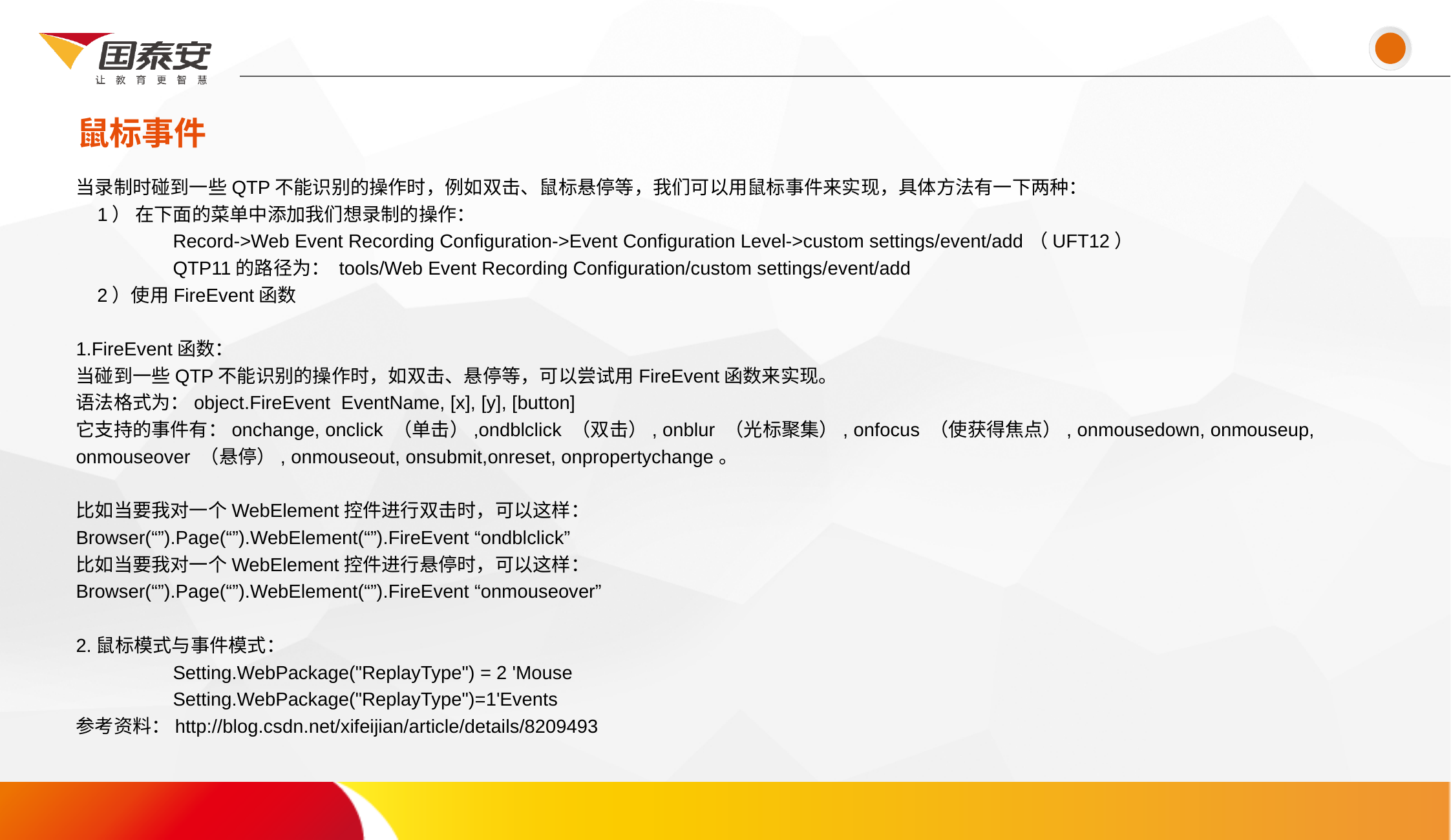

鼠标事件
# 当录制时碰到一些QTP不能识别的操作时，例如双击、鼠标悬停等，我们可以用鼠标事件来实现，具体方法有一下两种： 1） 在下面的菜单中添加我们想录制的操作： Record->Web Event Recording Configuration->Event Configuration Level->custom settings/event/add（UFT12） QTP11的路径为： tools/Web Event Recording Configuration/custom settings/event/add 2）使用FireEvent函数 1.FireEvent函数： 当碰到一些QTP不能识别的操作时，如双击、悬停等，可以尝试用FireEvent函数来实现。 语法格式为：object.FireEvent  EventName, [x], [y], [button] 它支持的事件有：onchange, onclick （单击）,ondblclick （双击）, onblur （光标聚集）, onfocus （使获得焦点）, onmousedown, onmouseup, onmouseover （悬停）, onmouseout, onsubmit,onreset, onpropertychange。 比如当要我对一个WebElement控件进行双击时，可以这样： Browser(“”).Page(“”).WebElement(“”).FireEvent “ondblclick” 比如当要我对一个WebElement控件进行悬停时，可以这样： Browser(“”).Page(“”).WebElement(“”).FireEvent “onmouseover” 2.鼠标模式与事件模式： Setting.WebPackage("ReplayType") = 2 'Mouse Setting.WebPackage("ReplayType")=1'Events 参考资料：http://blog.csdn.net/xifeijian/article/details/8209493